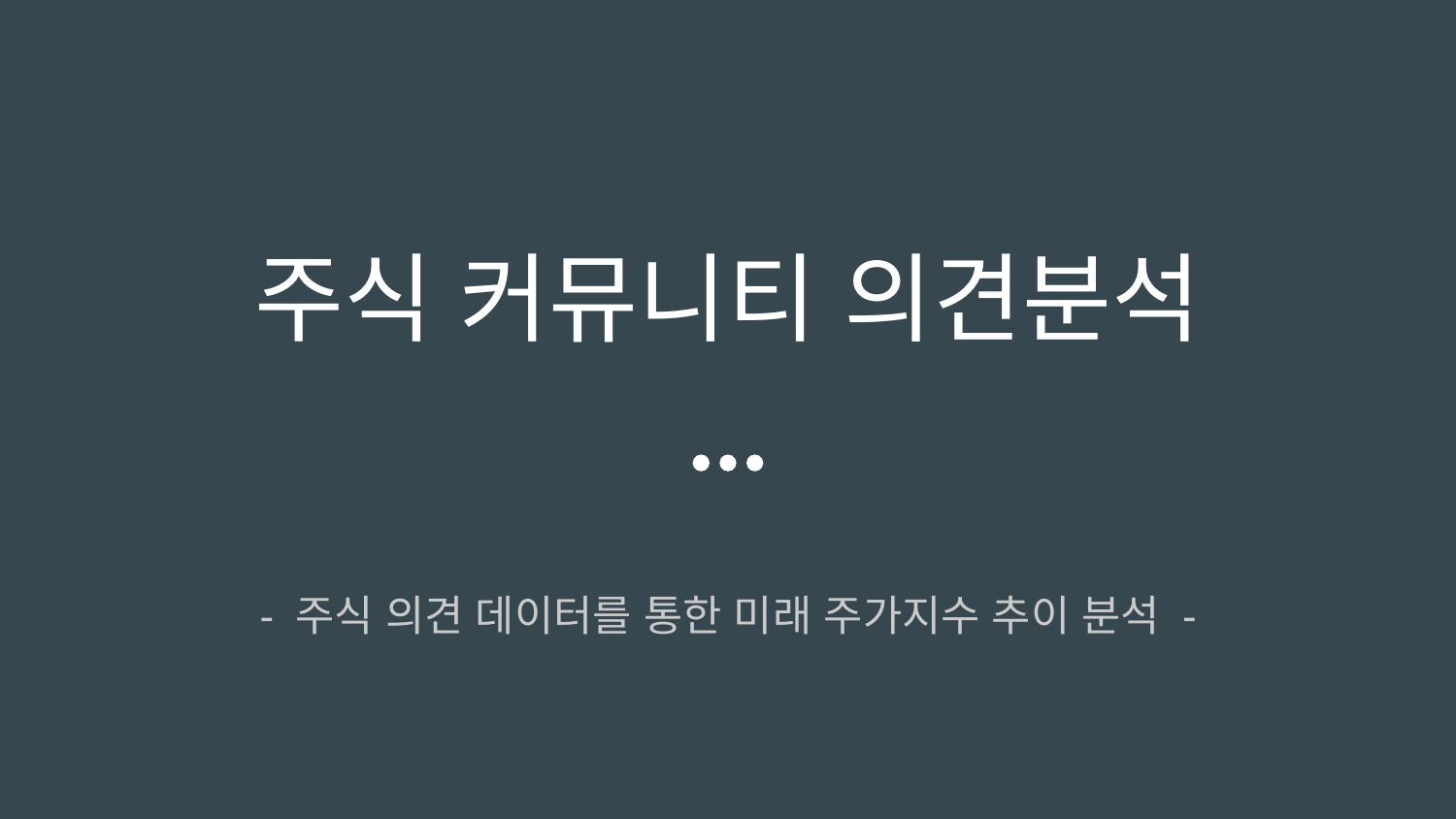

# 주식 커뮤니티 의견분석
- 주식 의견 데이터를 통한 미래 주가지수 추이 분석 -